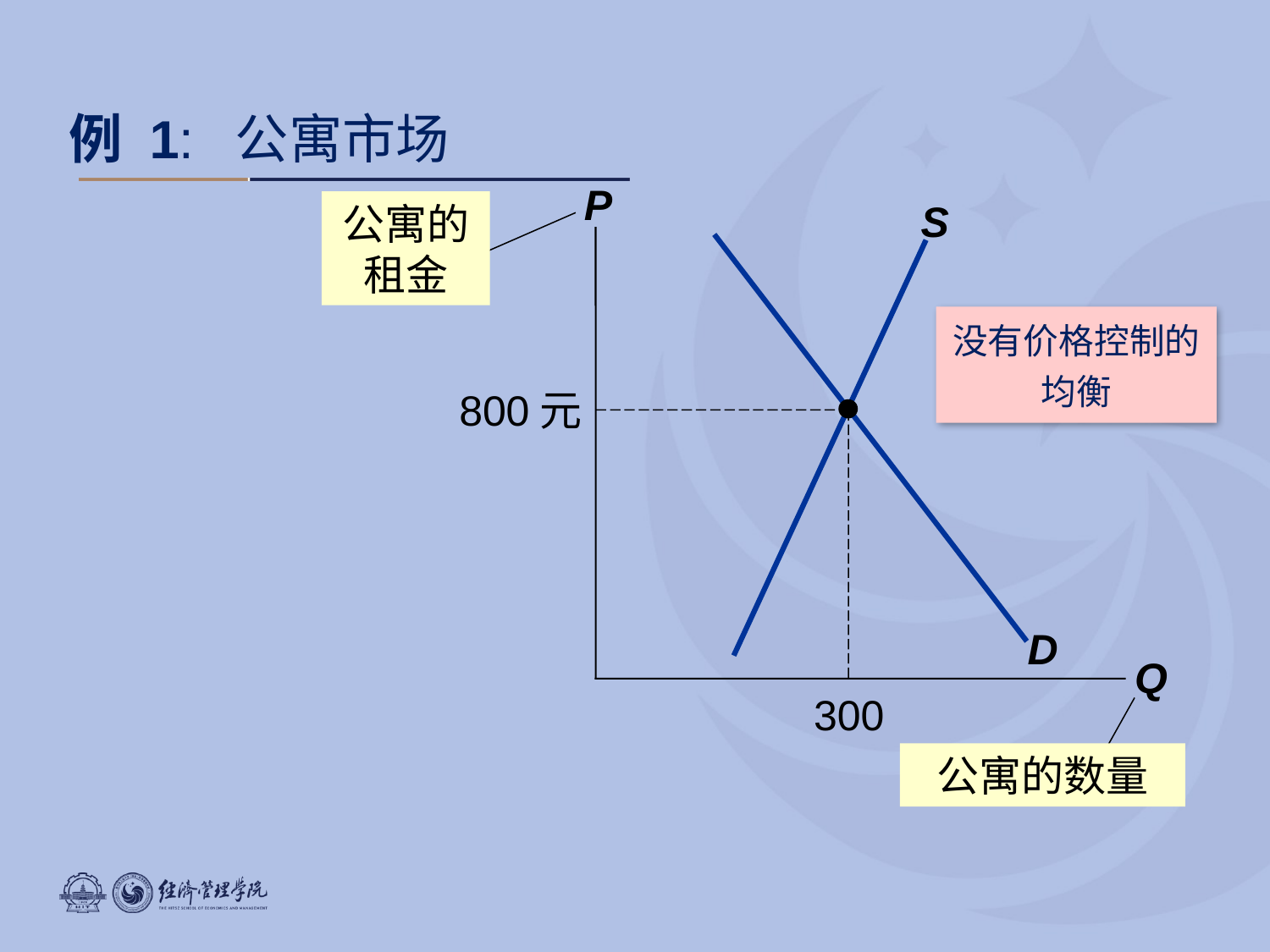

例 1:  公寓市场
P

Q
S

公寓的租金

D
没有价格控制的均衡
800元

300

公寓的数量